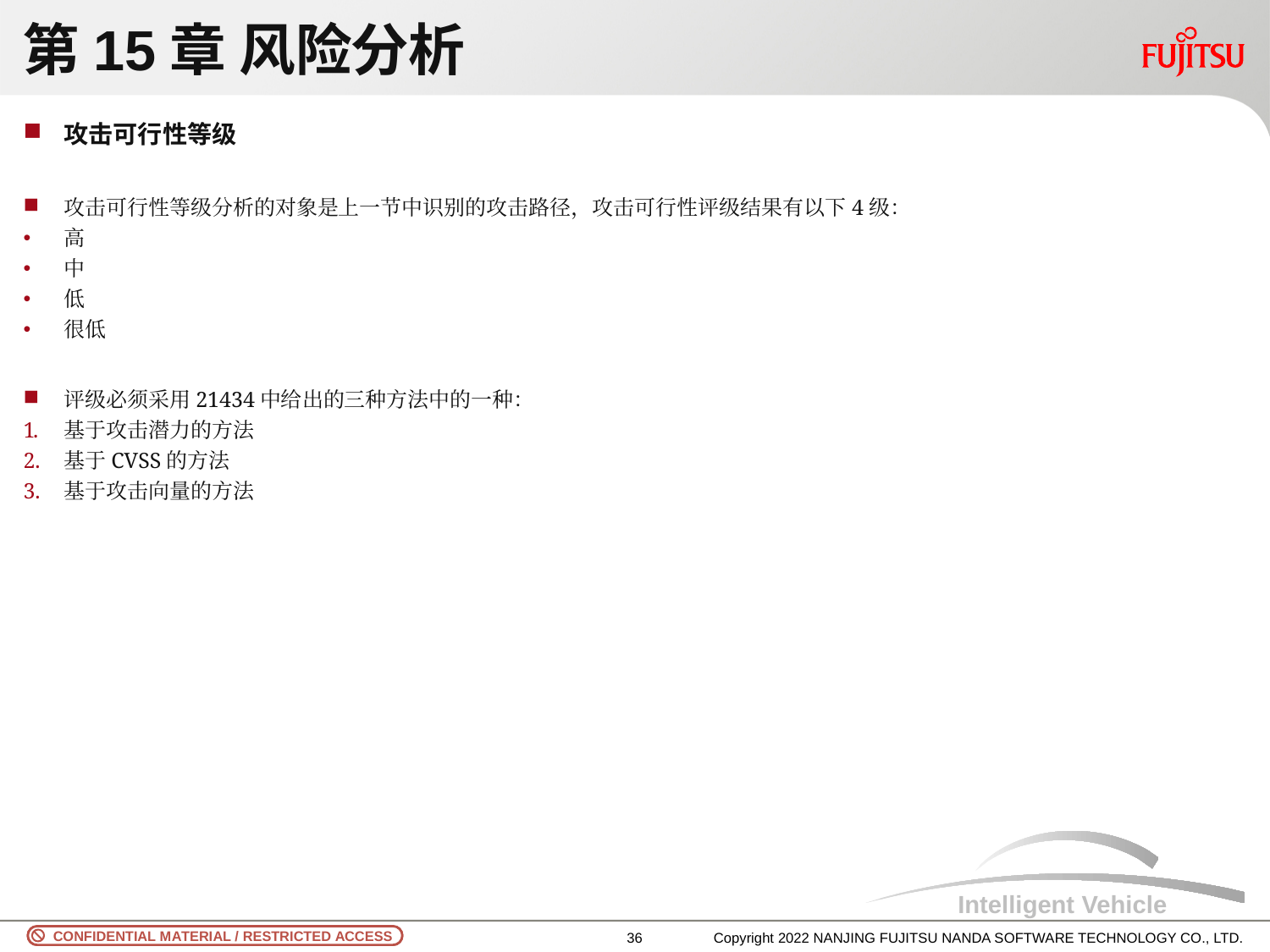

# 第15章 风险分析
攻击可行性等级

攻击可行性等级分析的对象是上一节中识别的攻击路径，攻击可行性评级结果有以下4级：
高
中
低
很低

评级必须采用21434中给出的三种方法中的一种：
基于攻击潜力的方法
基于CVSS的方法
基于攻击向量的方法

36
Copyright 2022 NANJING FUJITSU NANDA SOFTWARE TECHNOLOGY CO., LTD.